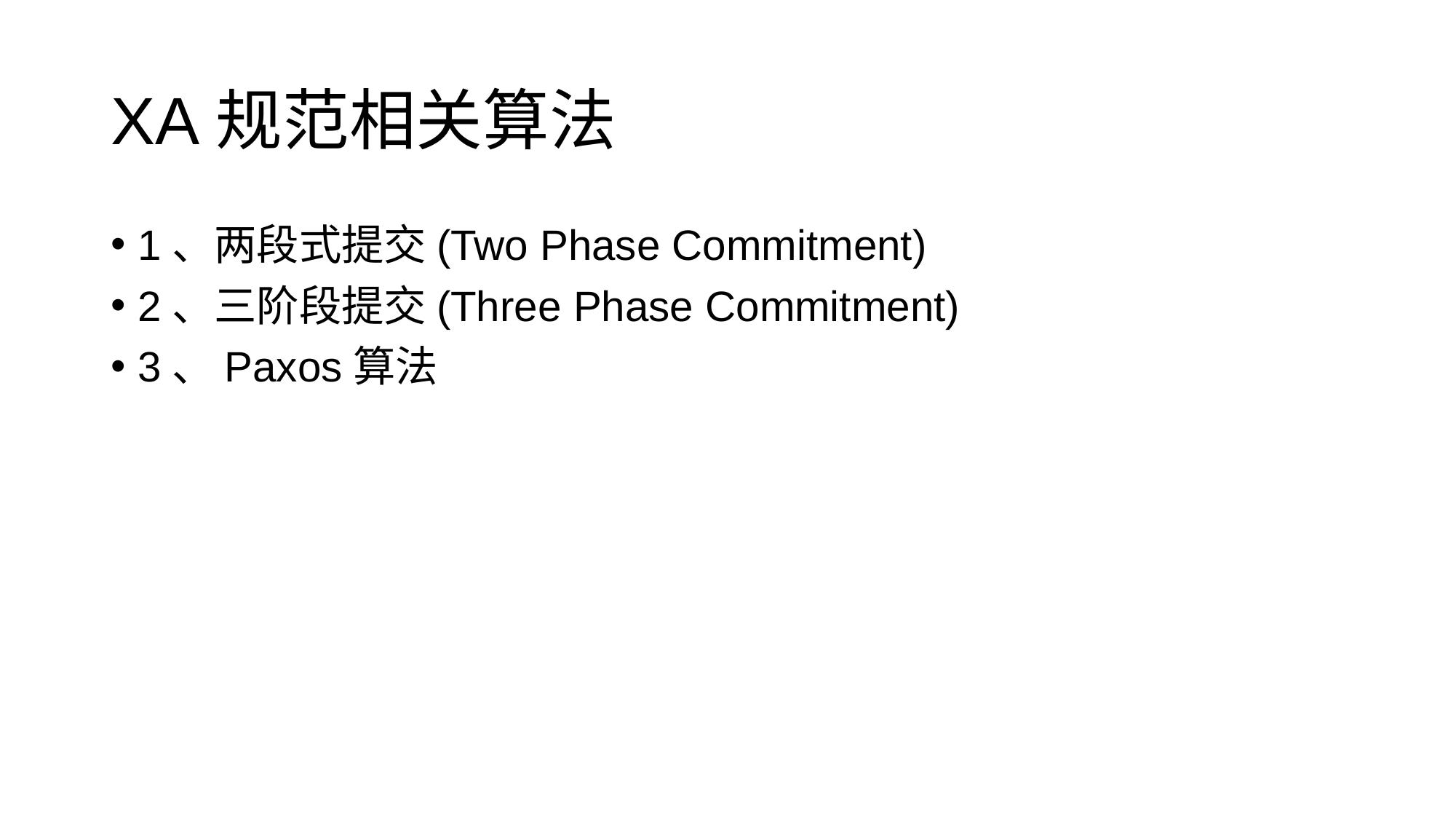

# XA规范相关算法
1、两段式提交(Two Phase Commitment)
2、三阶段提交(Three Phase Commitment)
3、Paxos算法